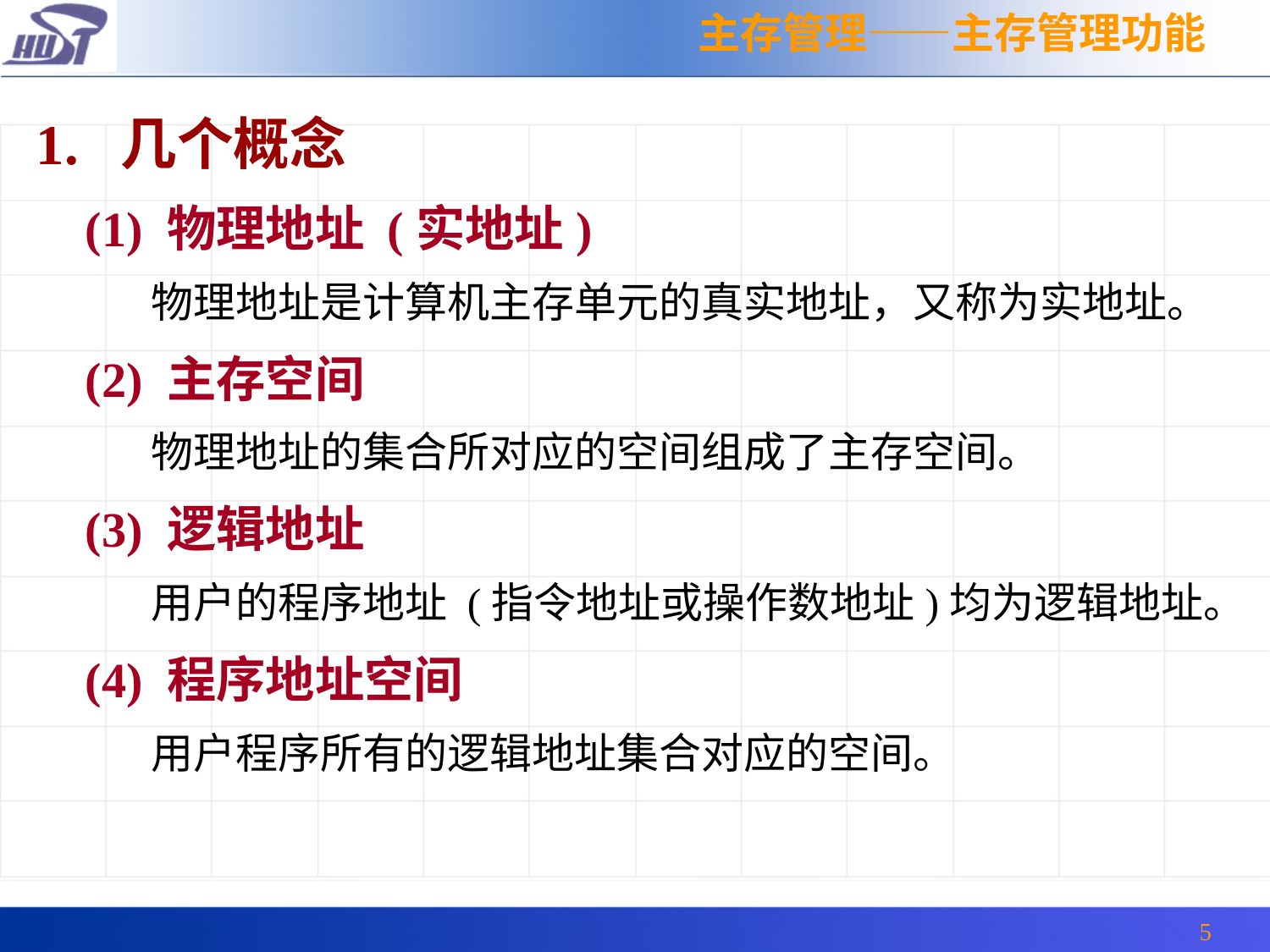

主存管理——主存管理功能
1.  几个概念
    (1) 物理地址 (实地址)
           物理地址是计算机主存单元的真实地址，又称为实地址。
    (2) 主存空间
           物理地址的集合所对应的空间组成了主存空间。
    (3) 逻辑地址
           用户的程序地址 (指令地址或操作数地址)均为逻辑地址。
    (4) 程序地址空间
           用户程序所有的逻辑地址集合对应的空间。
5